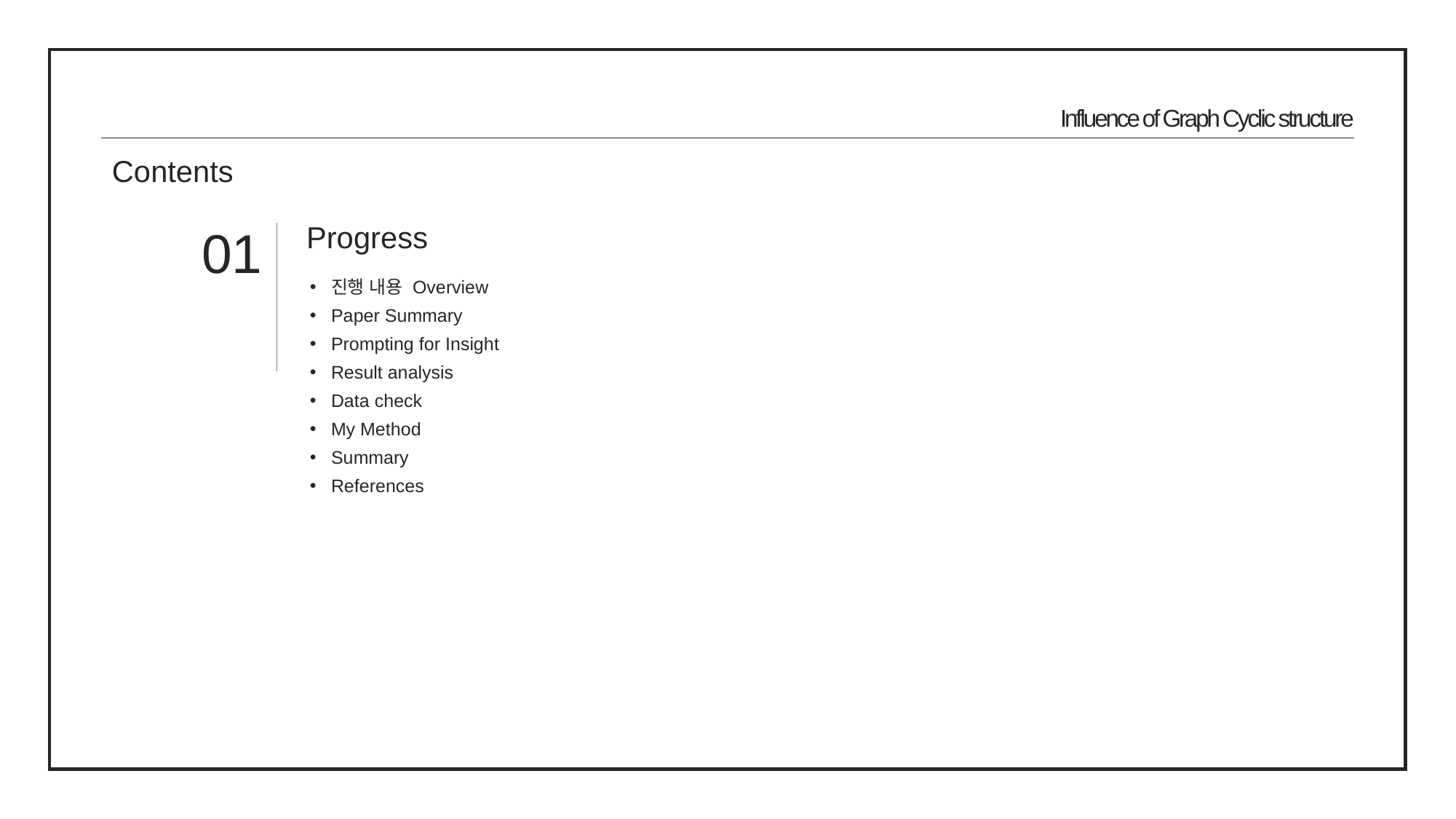

Influence of Graph Cyclic structure
Contents
01
Progress

진행 내용 Overview
Paper Summary
Prompting for Insight
Result analysis
Data check
My Method
Summary
References